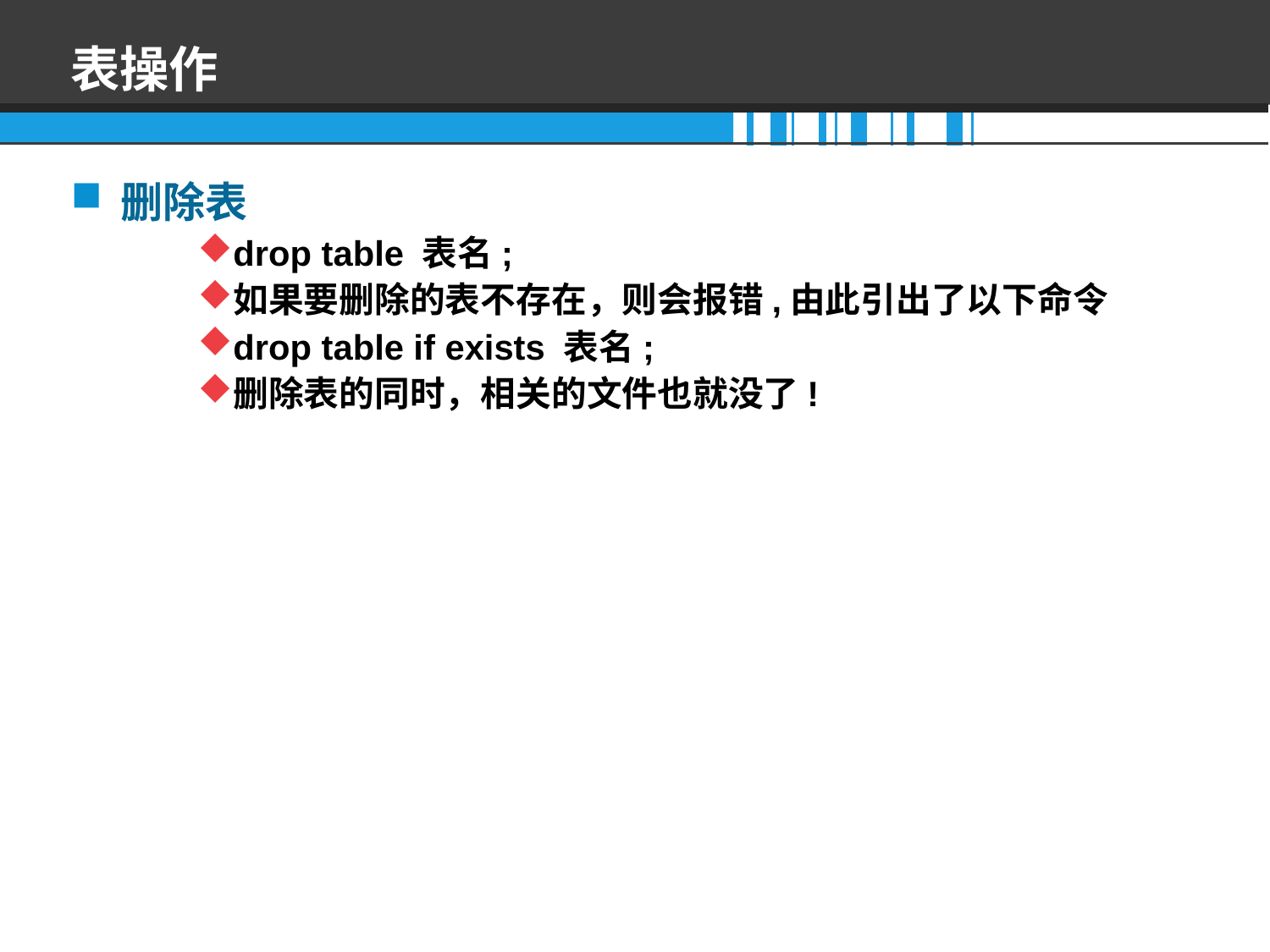

# 表操作
删除表
drop table 表名;
如果要删除的表不存在，则会报错,由此引出了以下命令
drop table if exists 表名;
删除表的同时，相关的文件也就没了!